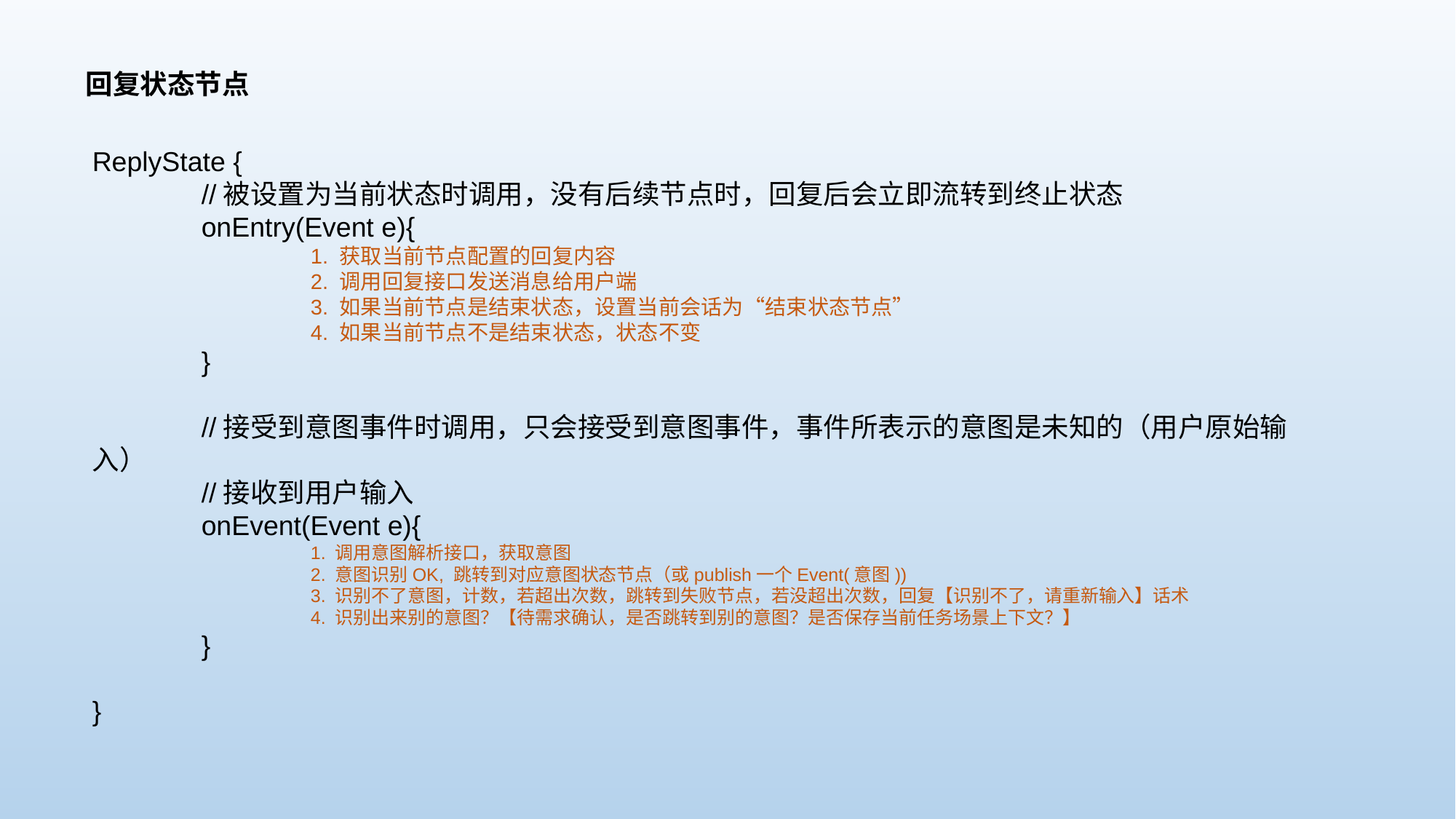

回复状态节点
ReplyState {
	//被设置为当前状态时调用，没有后续节点时，回复后会立即流转到终止状态
	onEntry(Event e){
		1. 获取当前节点配置的回复内容
		2. 调用回复接口发送消息给用户端
		3. 如果当前节点是结束状态，设置当前会话为“结束状态节点”
		4. 如果当前节点不是结束状态，状态不变
	}

	//接受到意图事件时调用，只会接受到意图事件，事件所表示的意图是未知的（用户原始输入）
	//接收到用户输入
	onEvent(Event e){
		1. 调用意图解析接口，获取意图
		2. 意图识别OK, 跳转到对应意图状态节点（或publish一个Event(意图))
		3. 识别不了意图，计数，若超出次数，跳转到失败节点，若没超出次数，回复【识别不了，请重新输入】话术
		4. 识别出来别的意图？【待需求确认，是否跳转到别的意图？是否保存当前任务场景上下文？】
	}

}